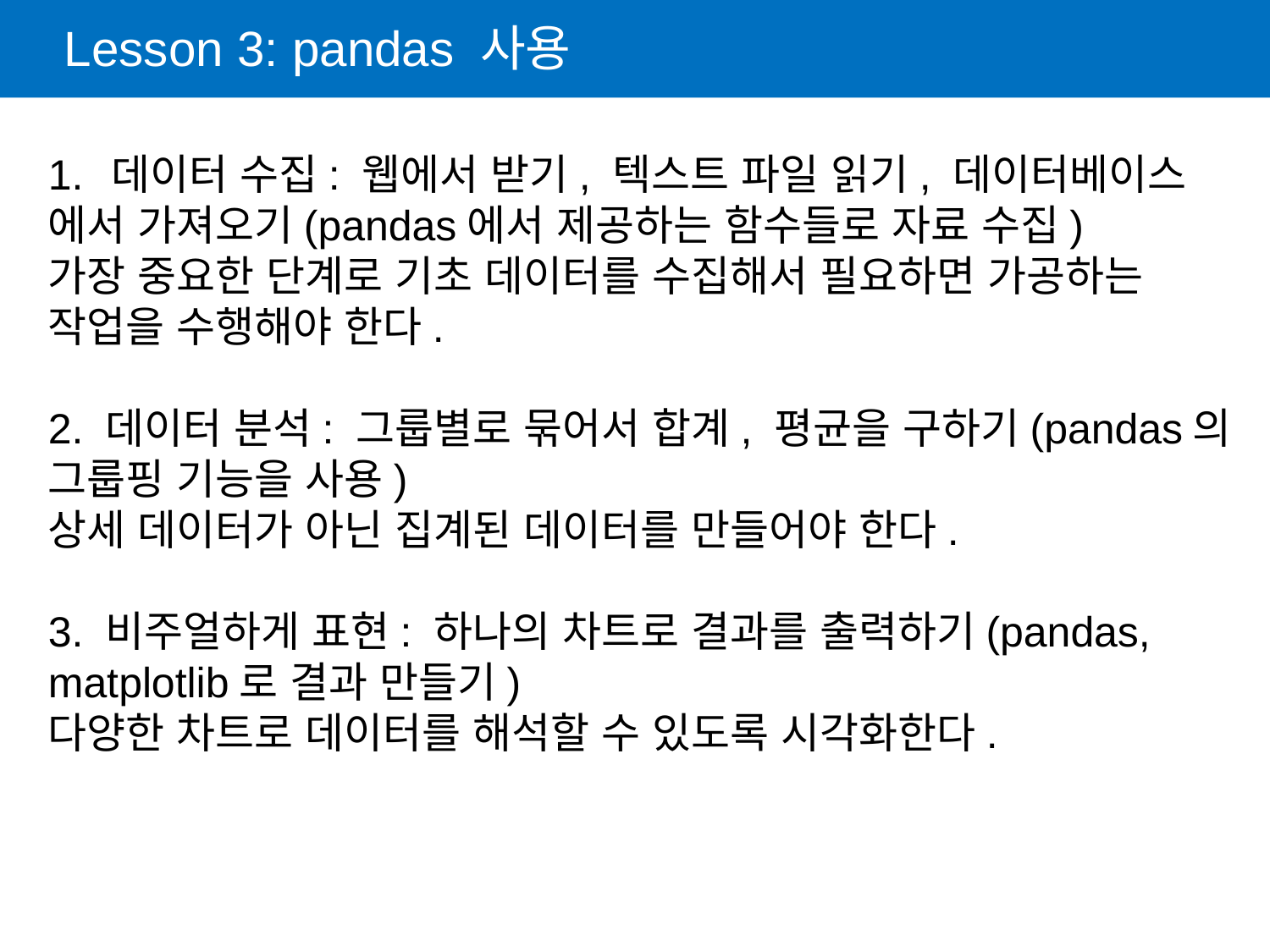

# Lesson 3: pandas 사용
데이터 수집: 웹에서 받기, 텍스트 파일 읽기, 데이터베이스
에서 가져오기(pandas에서 제공하는 함수들로 자료 수집)
가장 중요한 단계로 기초 데이터를 수집해서 필요하면 가공하는
작업을 수행해야 한다.

2. 데이터 분석: 그룹별로 묶어서 합계, 평균을 구하기(pandas의
그룹핑 기능을 사용)
상세 데이터가 아닌 집계된 데이터를 만들어야 한다.

3. 비주얼하게 표현: 하나의 차트로 결과를 출력하기(pandas,
matplotlib로 결과 만들기)
다양한 차트로 데이터를 해석할 수 있도록 시각화한다.